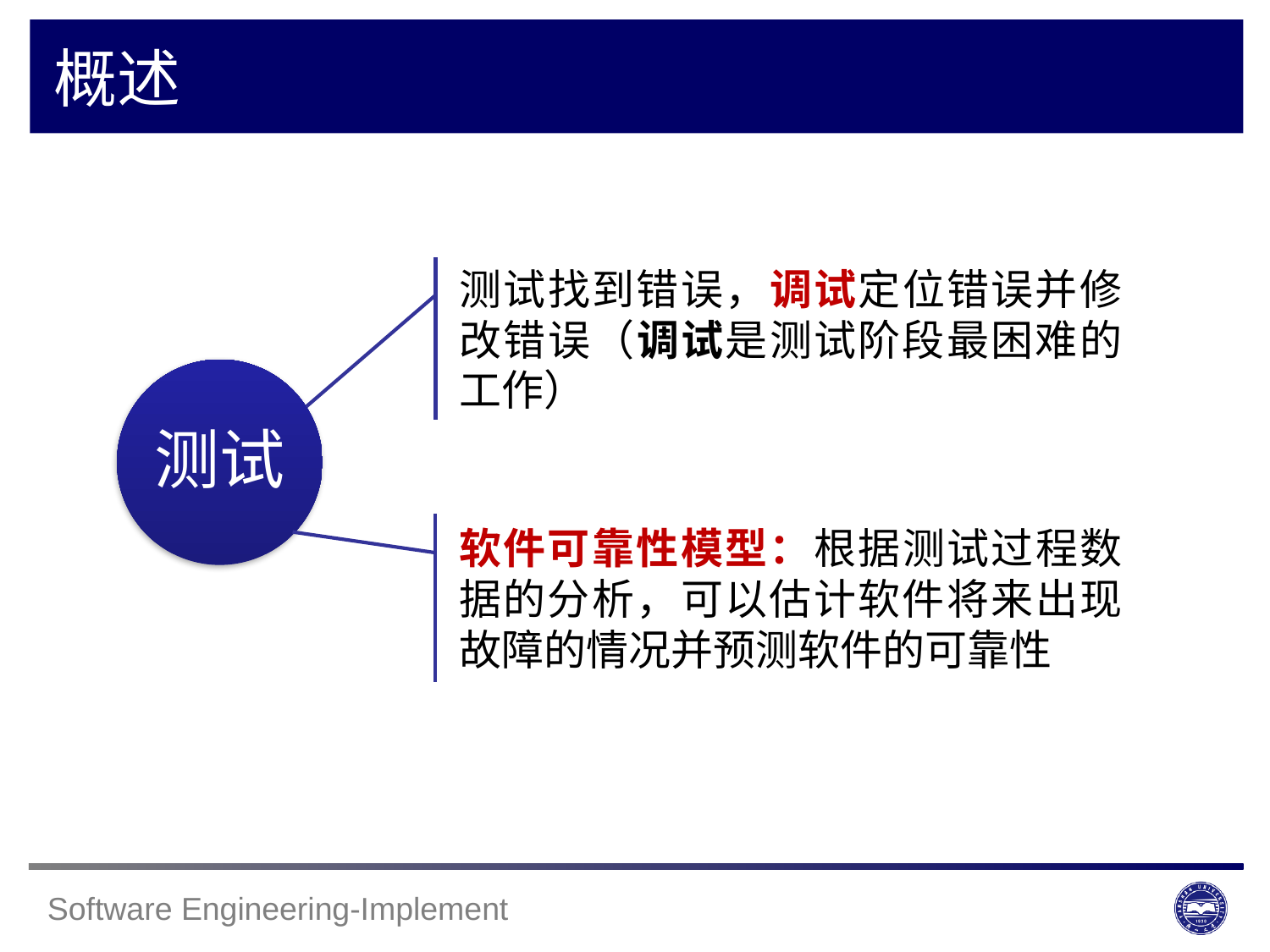

概述
测试找到错误，调试定位错误并修改错误（调试是测试阶段最困难的工作）

测试
软件可靠性模型：根据测试过程数据的分析，可以估计软件将来出现故障的情况并预测软件的可靠性